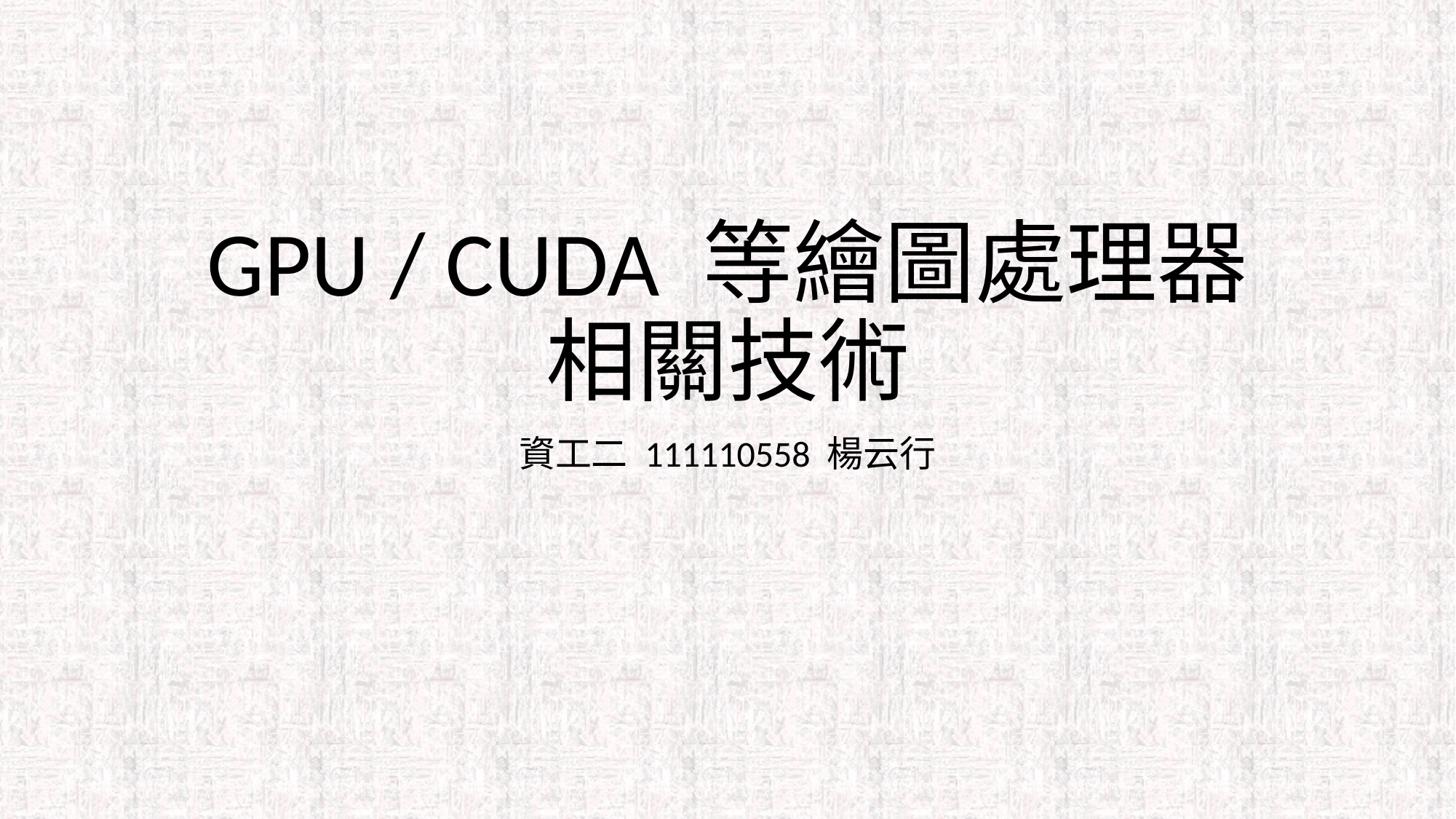

# GPU / CUDA 等繪圖處理器相關技術
資工二 111110558 楊云行